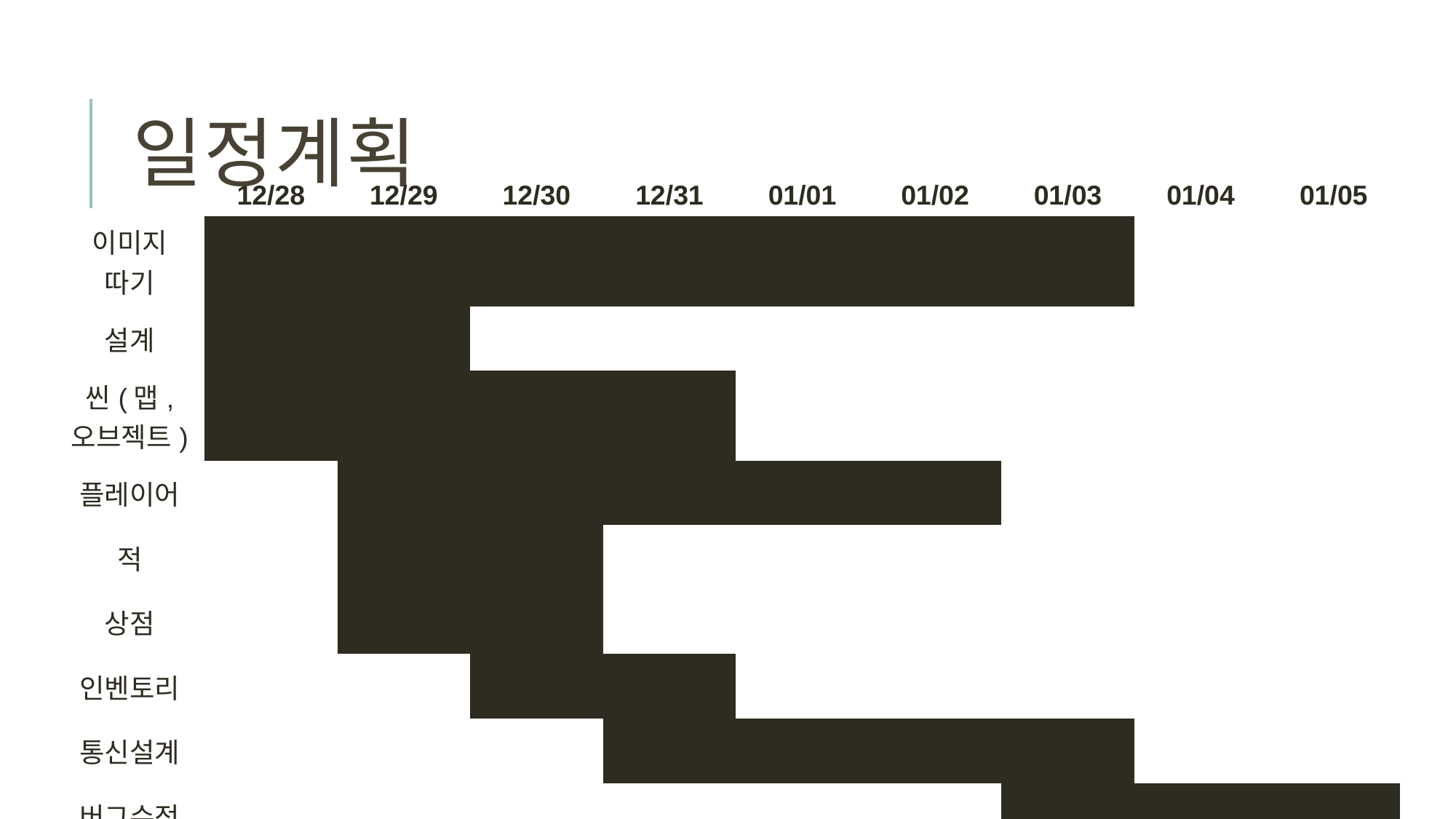

# 일정계획
|  | 12/28 | 12/29 | 12/30 | 12/31 | 01/01 | 01/02 | 01/03 | 01/04 | 01/05 |
| --- | --- | --- | --- | --- | --- | --- | --- | --- | --- |
| 이미지 따기 |  |  |  |  |  |  |  |  |  |
| 설계 |  |  |  |  |  |  |  |  |  |
| 씬(맵, 오브젝트) |  |  |  |  |  |  |  |  |  |
| 플레이어 |  |  |  |  |  |  |  |  |  |
| 적 |  |  |  |  |  |  |  |  |  |
| 상점 |  |  |  |  |  |  |  |  |  |
| 인벤토리 |  |  |  |  |  |  |  |  |  |
| 통신설계 |  |  |  |  |  |  |  |  |  |
| 버그수정 |  |  |  |  |  |  |  |  |  |